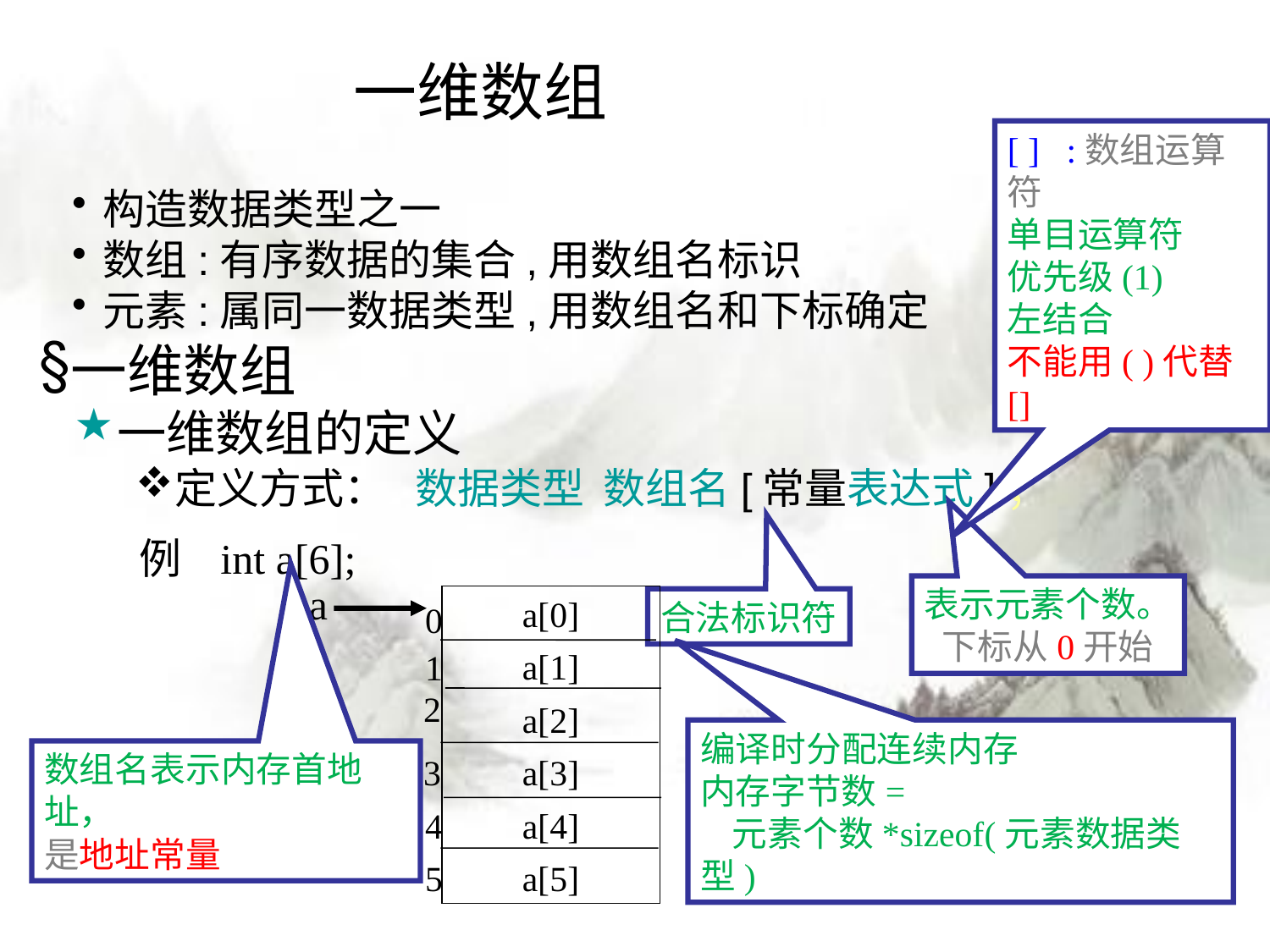

# 一维数组
[ ]   :数组运算符
单目运算符
优先级(1)
左结合
不能用( )代替[]
构造数据类型之一
数组:有序数据的集合,用数组名标识
元素:属同一数据类型,用数组名和下标确定
一维数组
一维数组的定义
定义方式：   数据类型  数组名[常量表达式]；
例   int a[6];
a

a[0]
0
a[1]
1

2

a[2]

3
a[3]
4

a[4]

5
a[5]

表示元素个数。
下标从0开始
合法标识符
编译时分配连续内存
内存字节数=
   元素个数*sizeof(元素数据类型)
数组名表示内存首地址，
是地址常量